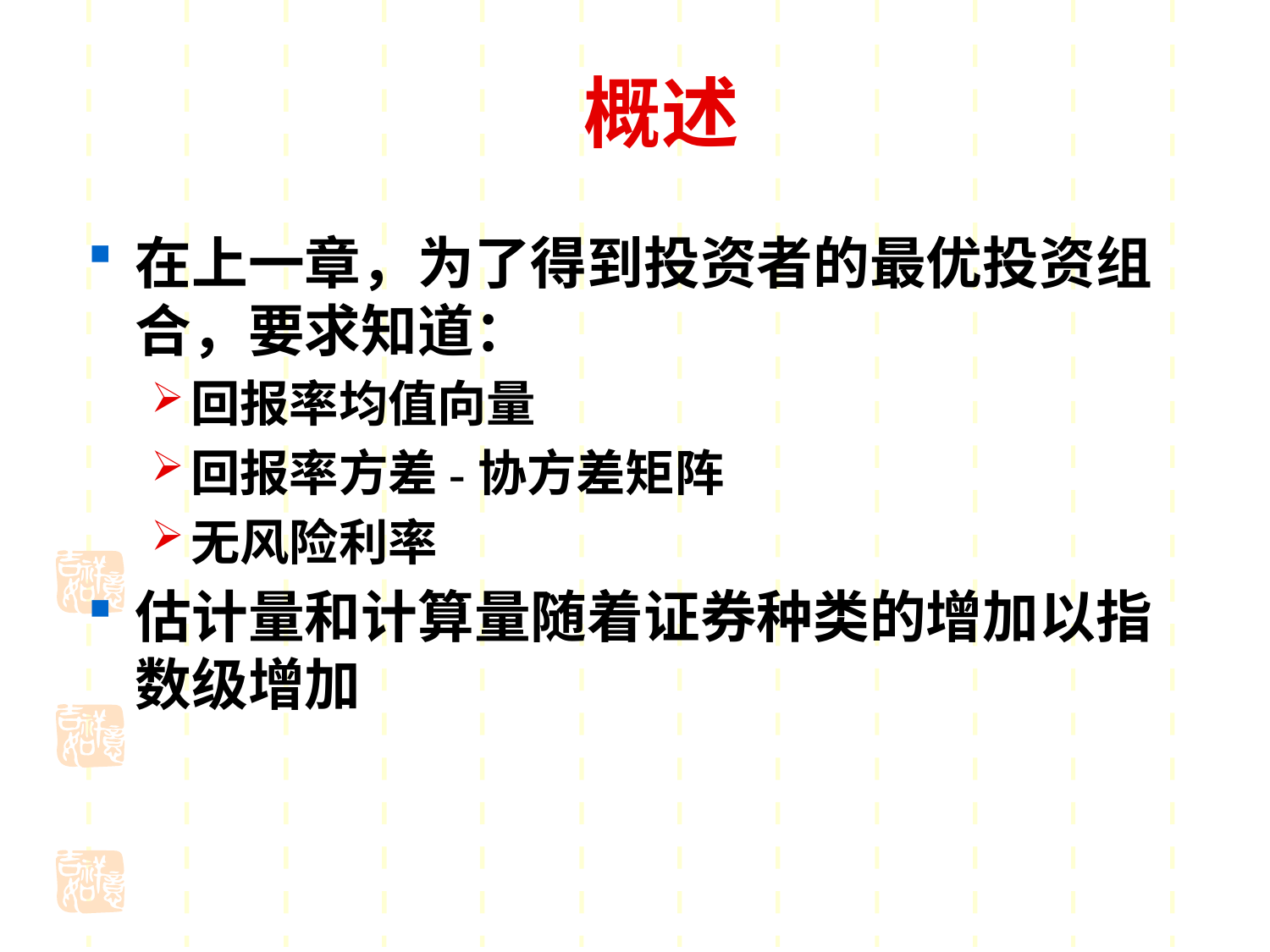

# 概述
在上一章，为了得到投资者的最优投资组合，要求知道：
回报率均值向量
回报率方差-协方差矩阵
无风险利率
估计量和计算量随着证券种类的增加以指数级增加